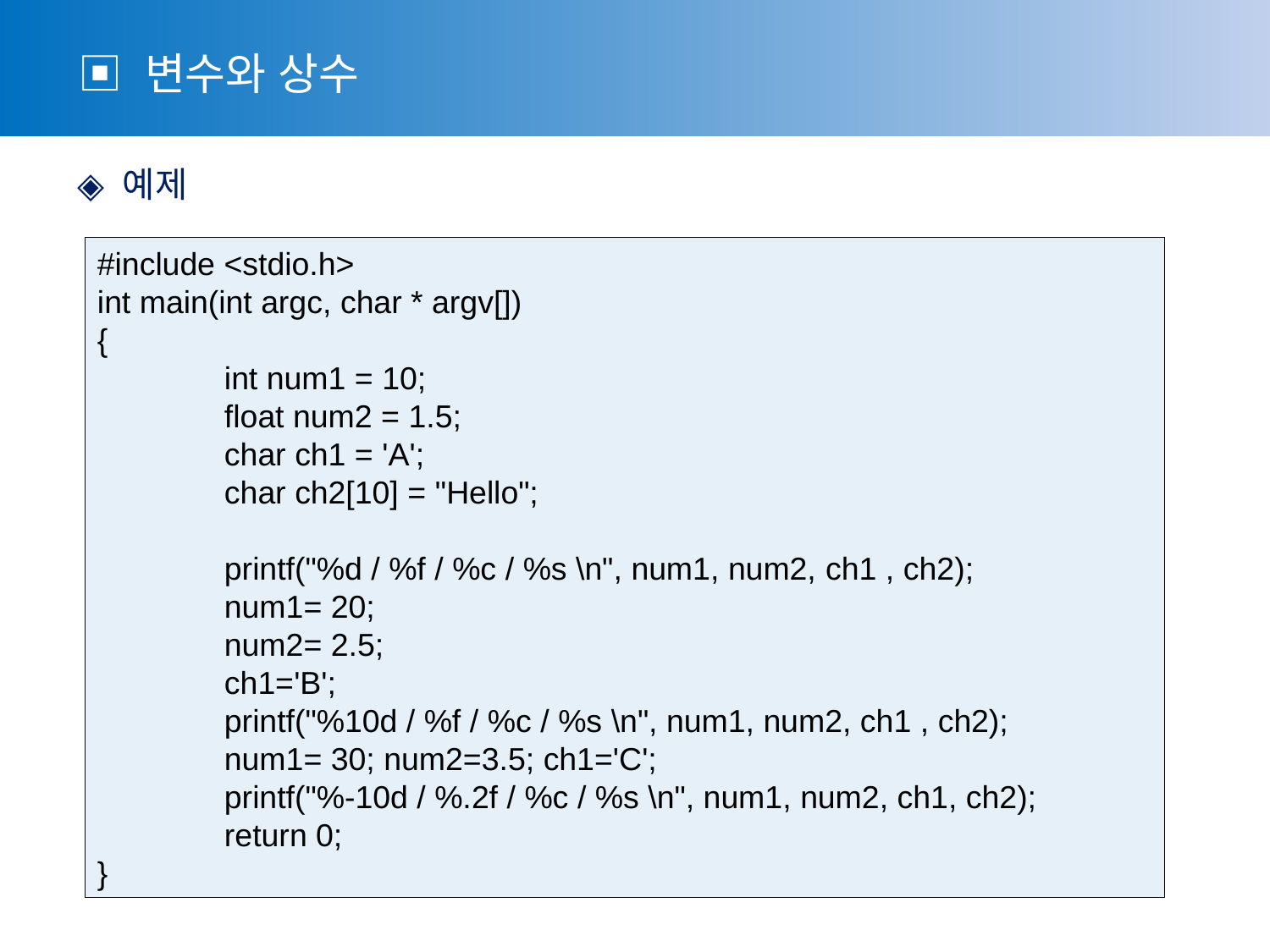

▣ 변수와 상수
 ◈ 예제
#include <stdio.h>
int main(int argc, char * argv[])
{
	int num1 = 10;
	float num2 = 1.5;
	char ch1 = 'A';
	char ch2[10] = "Hello";

	printf("%d / %f / %c / %s \n", num1, num2, ch1 , ch2);
	num1= 20;
	num2= 2.5;
	ch1='B';
	printf("%10d / %f / %c / %s \n", num1, num2, ch1 , ch2);
	num1= 30; num2=3.5; ch1='C';
	printf("%-10d / %.2f / %c / %s \n", num1, num2, ch1, ch2);
	return 0;
}